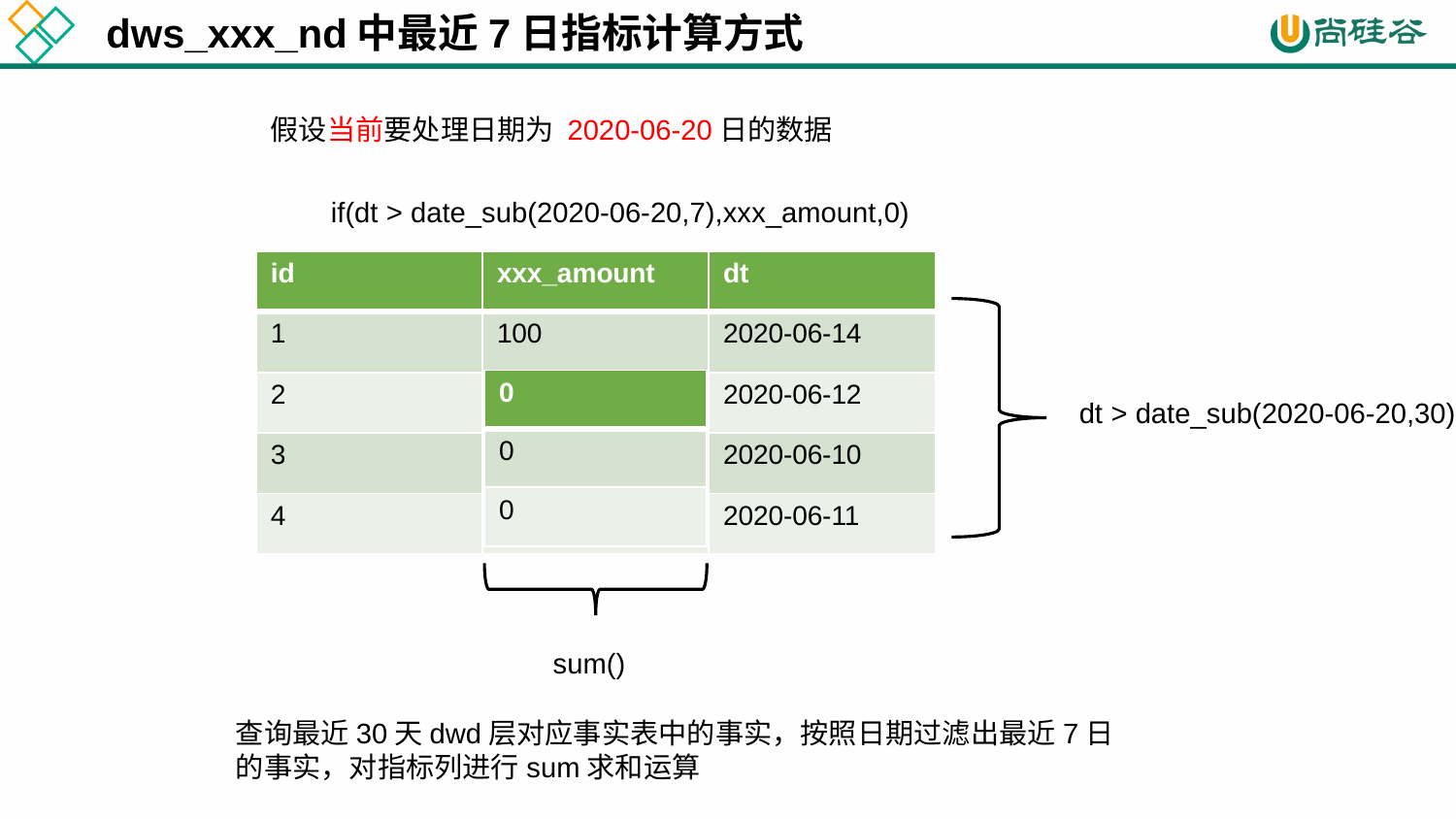

dws_xxx_nd中最近7日指标计算方式
假设当前要处理日期为 2020-06-20日的数据
if(dt > date_sub(2020-06-20,7),xxx_amount,0)
| id | xxx\_amount | dt |
| --- | --- | --- |
| 1 | 100 | 2020-06-14 |
| 2 | 200 | 2020-06-12 |
| 3 | 300 | 2020-06-10 |
| 4 | 400 | 2020-06-11 |

| 0 |
| --- |
| 0 |
| 0 |
dt > date_sub(2020-06-20,30)

sum()
查询最近30天dwd层对应事实表中的事实，按照日期过滤出最近7日的事实，对指标列进行sum求和运算